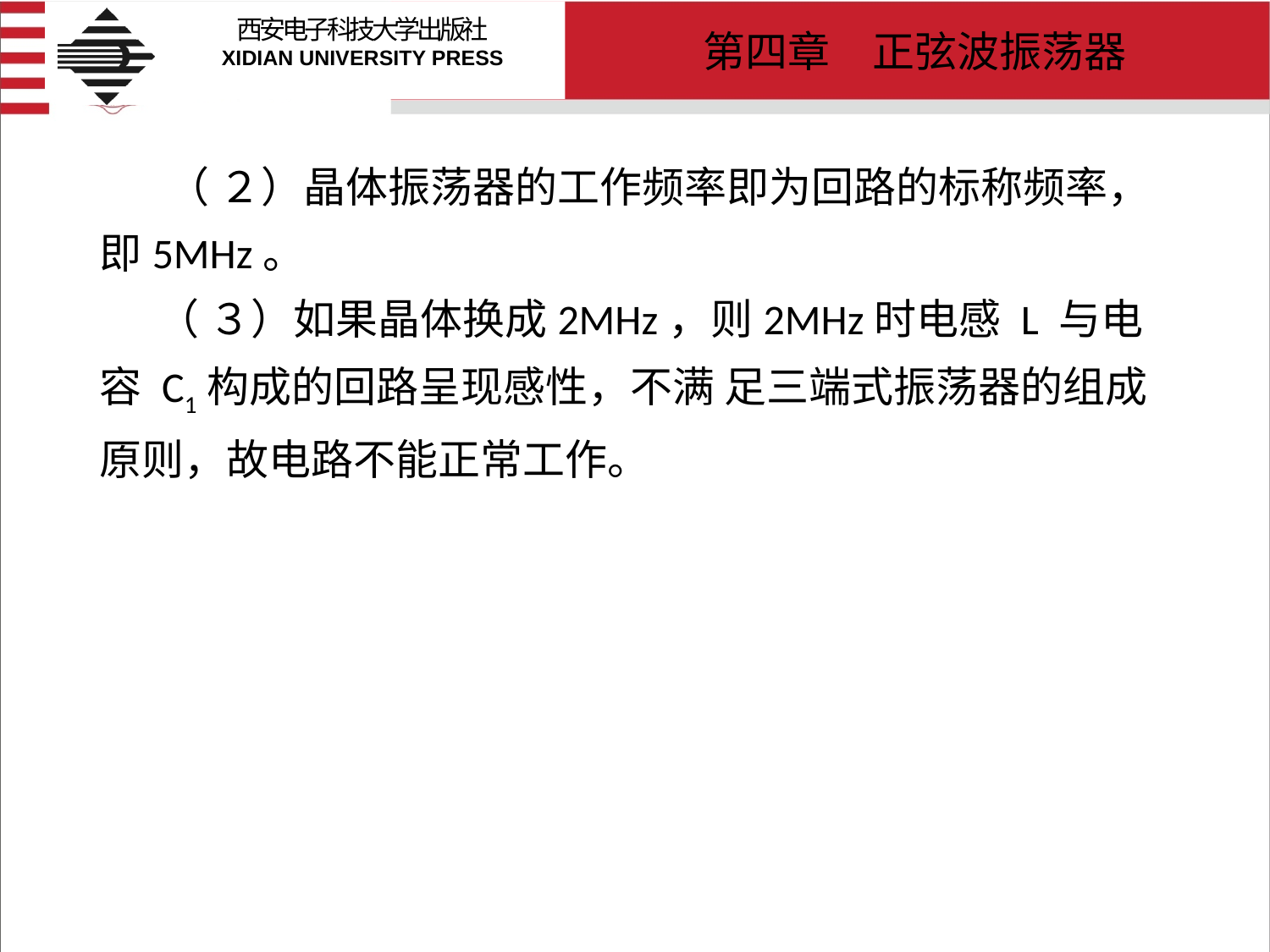

# （ ２）晶体振荡器的工作频率即为回路的标称频率，即5MHz。 （ ３）如果晶体换成2MHz，则2MHz时电感 L 与电容 C1构成的回路呈现感性，不满 足三端式振荡器的组成原则，故电路不能正常工作。